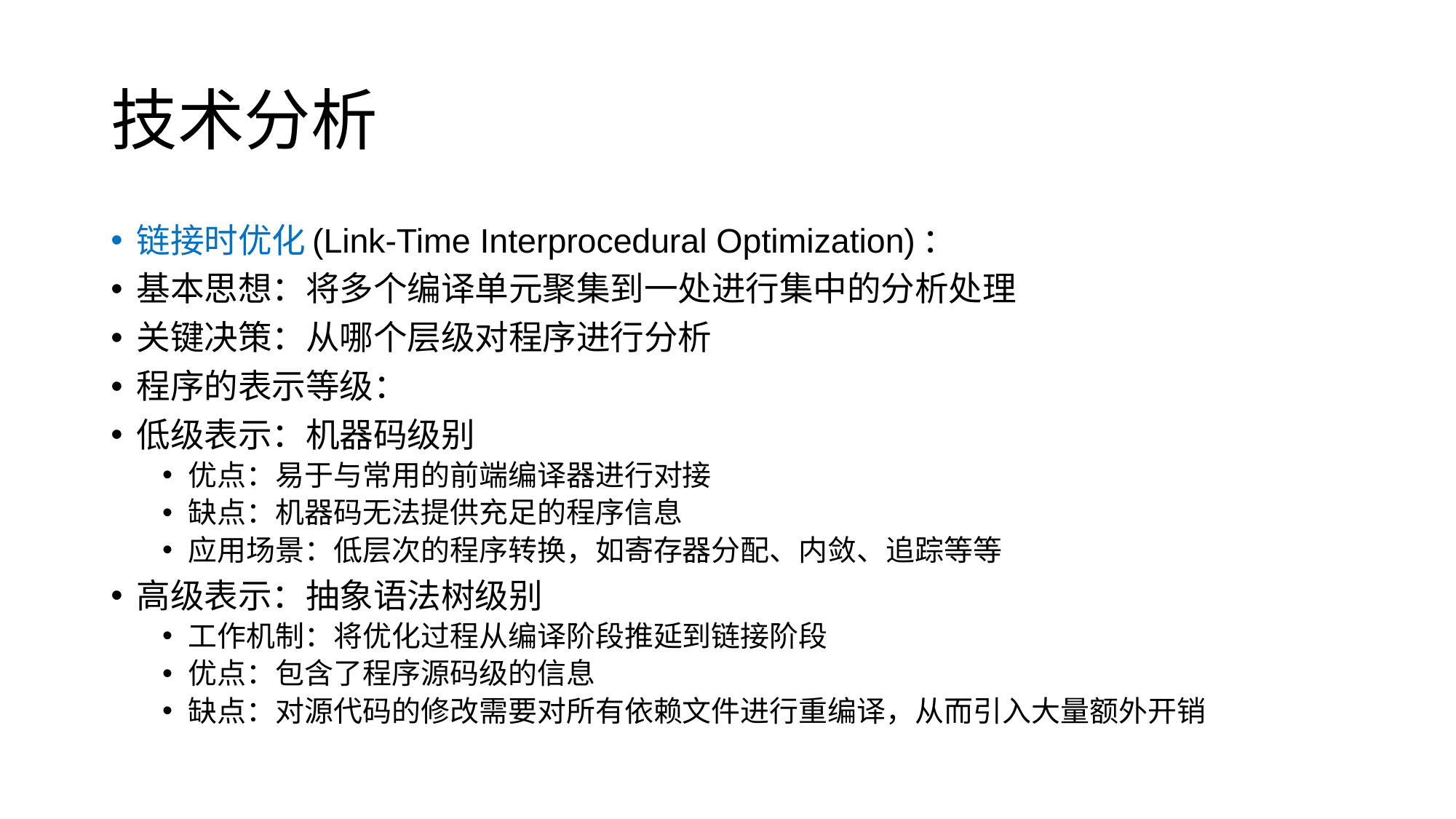

# 技术分析
链接时优化(Link-Time Interprocedural Optimization)：
基本思想：将多个编译单元聚集到一处进行集中的分析处理
关键决策：从哪个层级对程序进行分析
程序的表示等级：
低级表示：机器码级别
优点：易于与常用的前端编译器进行对接
缺点：机器码无法提供充足的程序信息
应用场景：低层次的程序转换，如寄存器分配、内敛、追踪等等
高级表示：抽象语法树级别
工作机制：将优化过程从编译阶段推延到链接阶段
优点：包含了程序源码级的信息
缺点：对源代码的修改需要对所有依赖文件进行重编译，从而引入大量额外开销